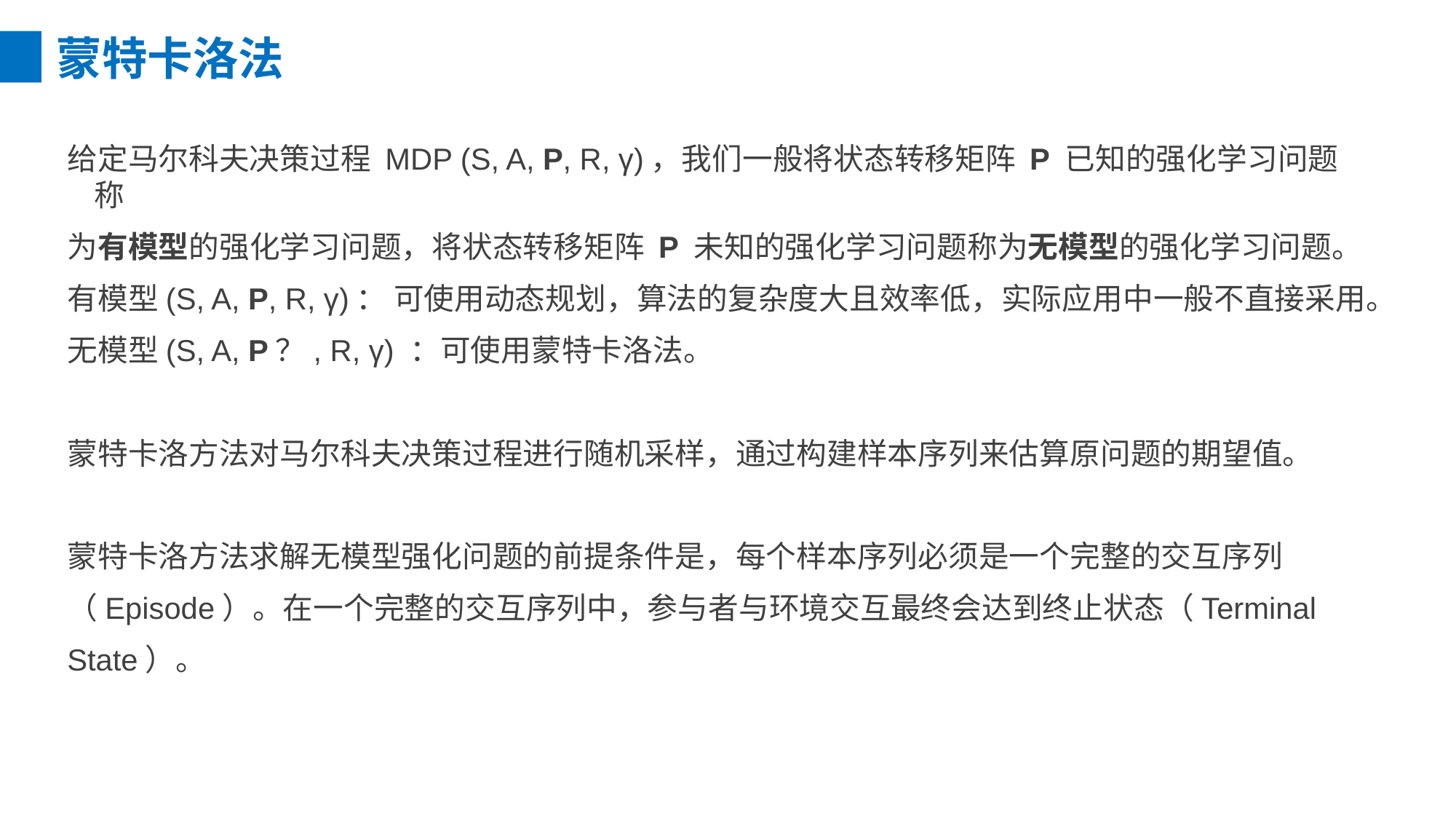

蒙特卡洛法
给定马尔科夫决策过程 MDP (S, A, P, R, γ)，我们一般将状态转移矩阵 P 已知的强化学习问题称
为有模型的强化学习问题，将状态转移矩阵 P 未知的强化学习问题称为无模型的强化学习问题。
有模型(S, A, P, R, γ)： 可使用动态规划，算法的复杂度大且效率低，实际应用中一般不直接采用。
无模型(S, A, P？, R, γ) ：可使用蒙特卡洛法。

蒙特卡洛方法对马尔科夫决策过程进行随机采样，通过构建样本序列来估算原问题的期望值。

蒙特卡洛方法求解无模型强化问题的前提条件是，每个样本序列必须是一个完整的交互序列
（Episode）。在一个完整的交互序列中，参与者与环境交互最终会达到终止状态（Terminal
State）。